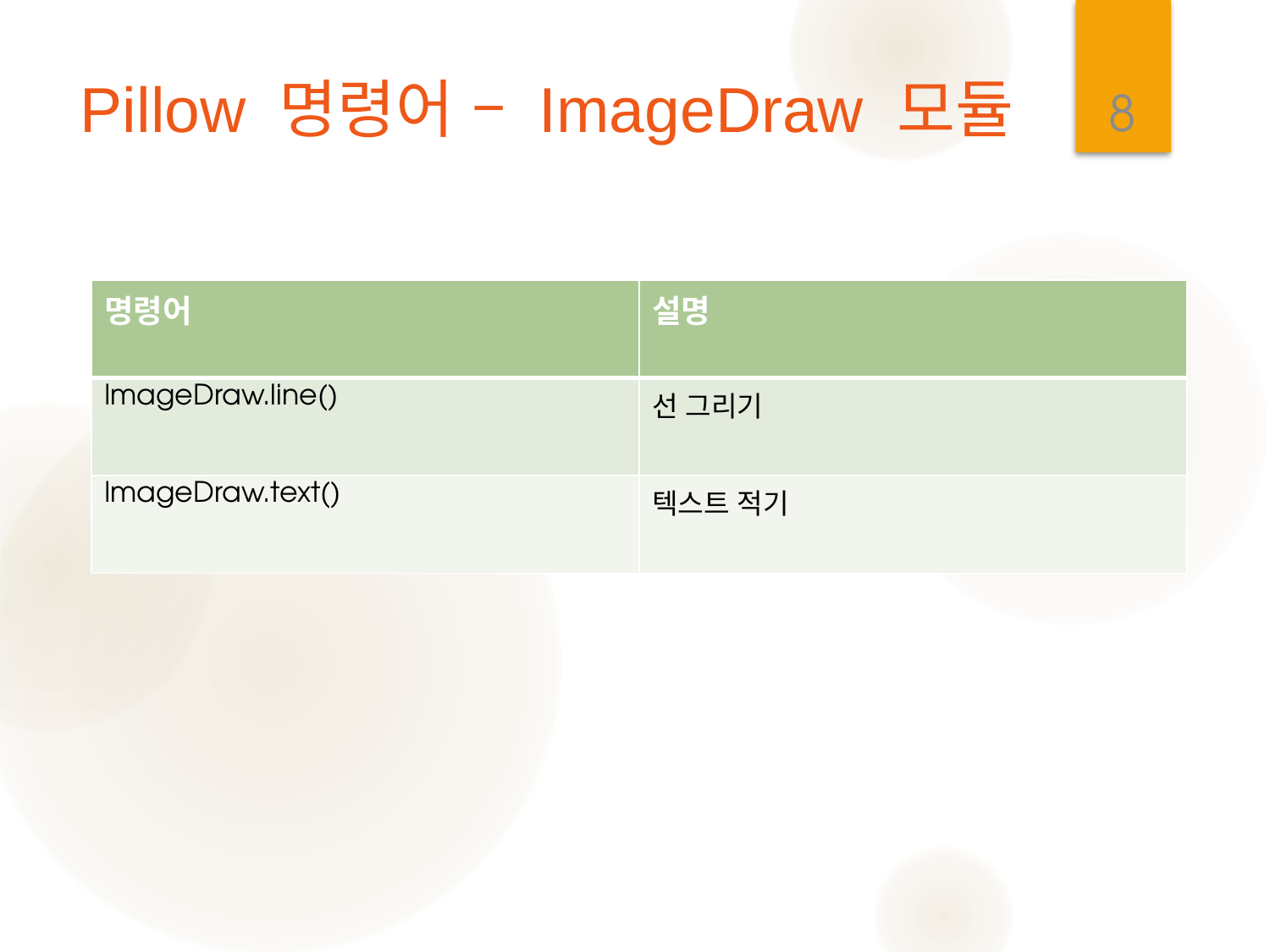

8
# Pillow 명령어 – ImageDraw 모듈
| 명령어 | 설명 |
| --- | --- |
| ImageDraw.line() | 선 그리기 |
| ImageDraw.text() | 텍스트 적기 |